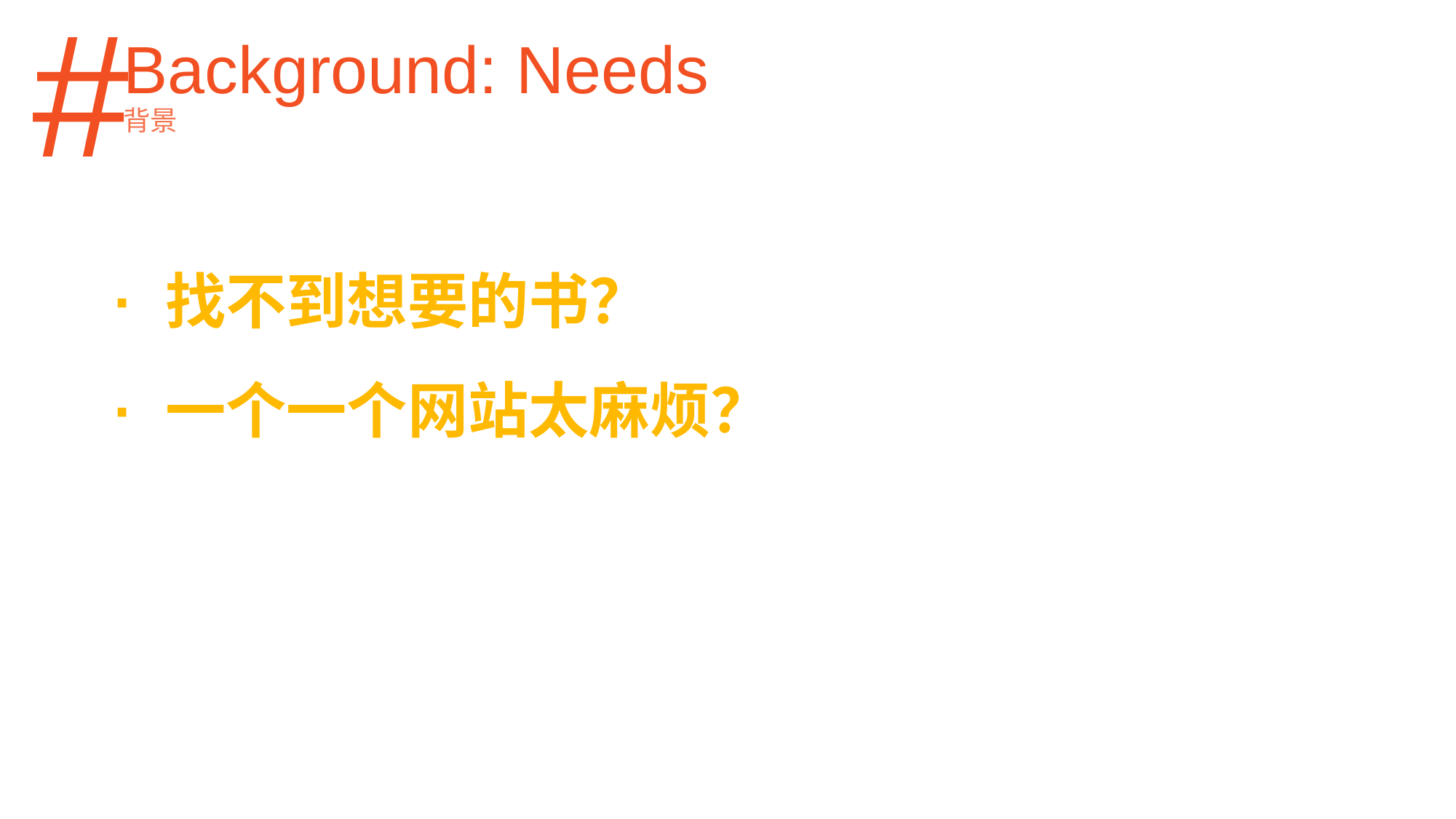

Background: Needs
#
背景
· 找不到想要的书？
· 一个一个网站太麻烦？